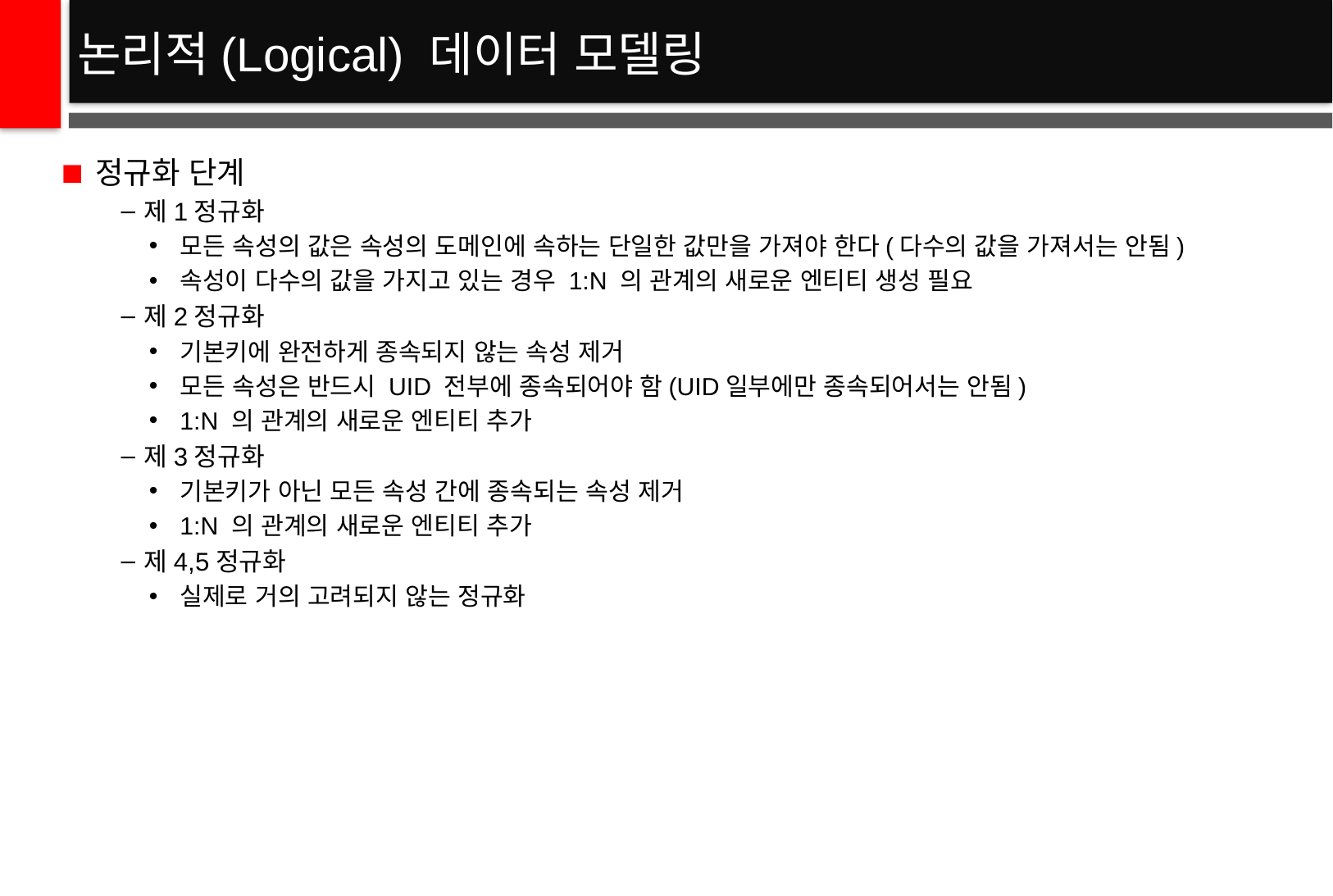

# 논리적(Logical) 데이터 모델링
정규화 단계
제1정규화
모든 속성의 값은 속성의 도메인에 속하는 단일한 값만을 가져야 한다(다수의 값을 가져서는 안됨)
속성이 다수의 값을 가지고 있는 경우 1:N 의 관계의 새로운 엔티티 생성 필요
제2정규화
기본키에 완전하게 종속되지 않는 속성 제거
모든 속성은 반드시 UID 전부에 종속되어야 함(UID일부에만 종속되어서는 안됨)
1:N 의 관계의 새로운 엔티티 추가
제3정규화
기본키가 아닌 모든 속성 간에 종속되는 속성 제거
1:N 의 관계의 새로운 엔티티 추가
제4,5정규화
실제로 거의 고려되지 않는 정규화